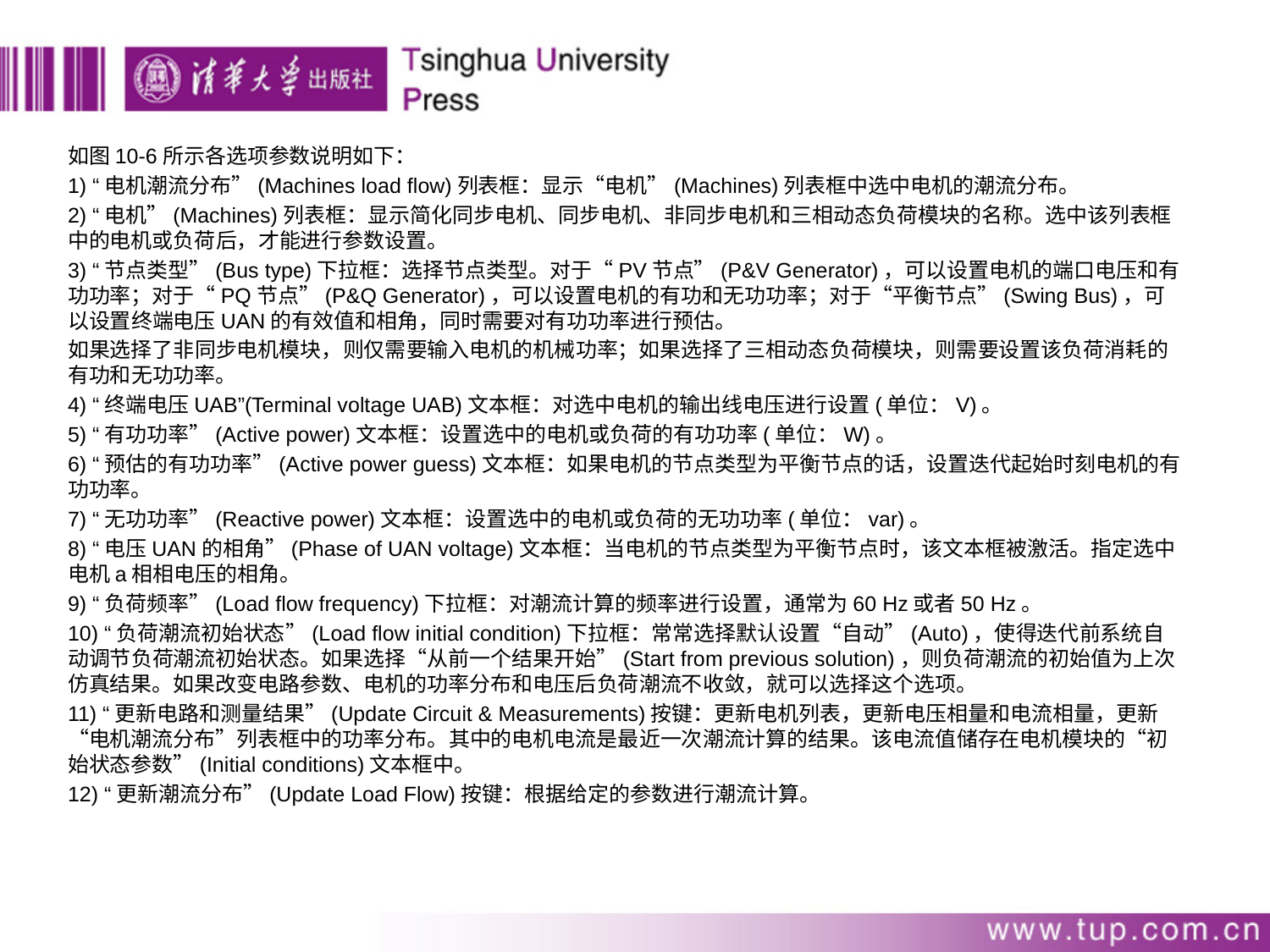

如图10-6所示各选项参数说明如下：
1) “电机潮流分布”(Machines load flow)列表框：显示“电机”(Machines)列表框中选中电机的潮流分布。
2) “电机”(Machines)列表框：显示简化同步电机、同步电机、非同步电机和三相动态负荷模块的名称。选中该列表框中的电机或负荷后，才能进行参数设置。
3) “节点类型”(Bus type)下拉框：选择节点类型。对于“PV节点”(P&V Generator)，可以设置电机的端口电压和有功功率；对于“PQ节点”(P&Q Generator)，可以设置电机的有功和无功功率；对于“平衡节点”(Swing Bus)，可以设置终端电压UAN的有效值和相角，同时需要对有功功率进行预估。
如果选择了非同步电机模块，则仅需要输入电机的机械功率；如果选择了三相动态负荷模块，则需要设置该负荷消耗的有功和无功功率。
4) “终端电压UAB”(Terminal voltage UAB)文本框：对选中电机的输出线电压进行设置(单位：V)。
5) “有功功率”(Active power)文本框：设置选中的电机或负荷的有功功率(单位：W)。
6) “预估的有功功率”(Active power guess)文本框：如果电机的节点类型为平衡节点的话，设置迭代起始时刻电机的有功功率。
7) “无功功率”(Reactive power)文本框：设置选中的电机或负荷的无功功率(单位：var)。
8) “电压UAN的相角”(Phase of UAN voltage)文本框：当电机的节点类型为平衡节点时，该文本框被激活。指定选中电机a相相电压的相角。
9) “负荷频率”(Load flow frequency)下拉框：对潮流计算的频率进行设置，通常为60 Hz或者50 Hz。
10) “负荷潮流初始状态”(Load flow initial condition)下拉框：常常选择默认设置“自动”(Auto)，使得迭代前系统自动调节负荷潮流初始状态。如果选择“从前一个结果开始”(Start from previous solution)，则负荷潮流的初始值为上次仿真结果。如果改变电路参数、电机的功率分布和电压后负荷潮流不收敛，就可以选择这个选项。
11) “更新电路和测量结果”(Update Circuit & Measurements)按键：更新电机列表，更新电压相量和电流相量，更新“电机潮流分布”列表框中的功率分布。其中的电机电流是最近一次潮流计算的结果。该电流值储存在电机模块的“初始状态参数”(Initial conditions)文本框中。
12) “更新潮流分布”(Update Load Flow)按键：根据给定的参数进行潮流计算。